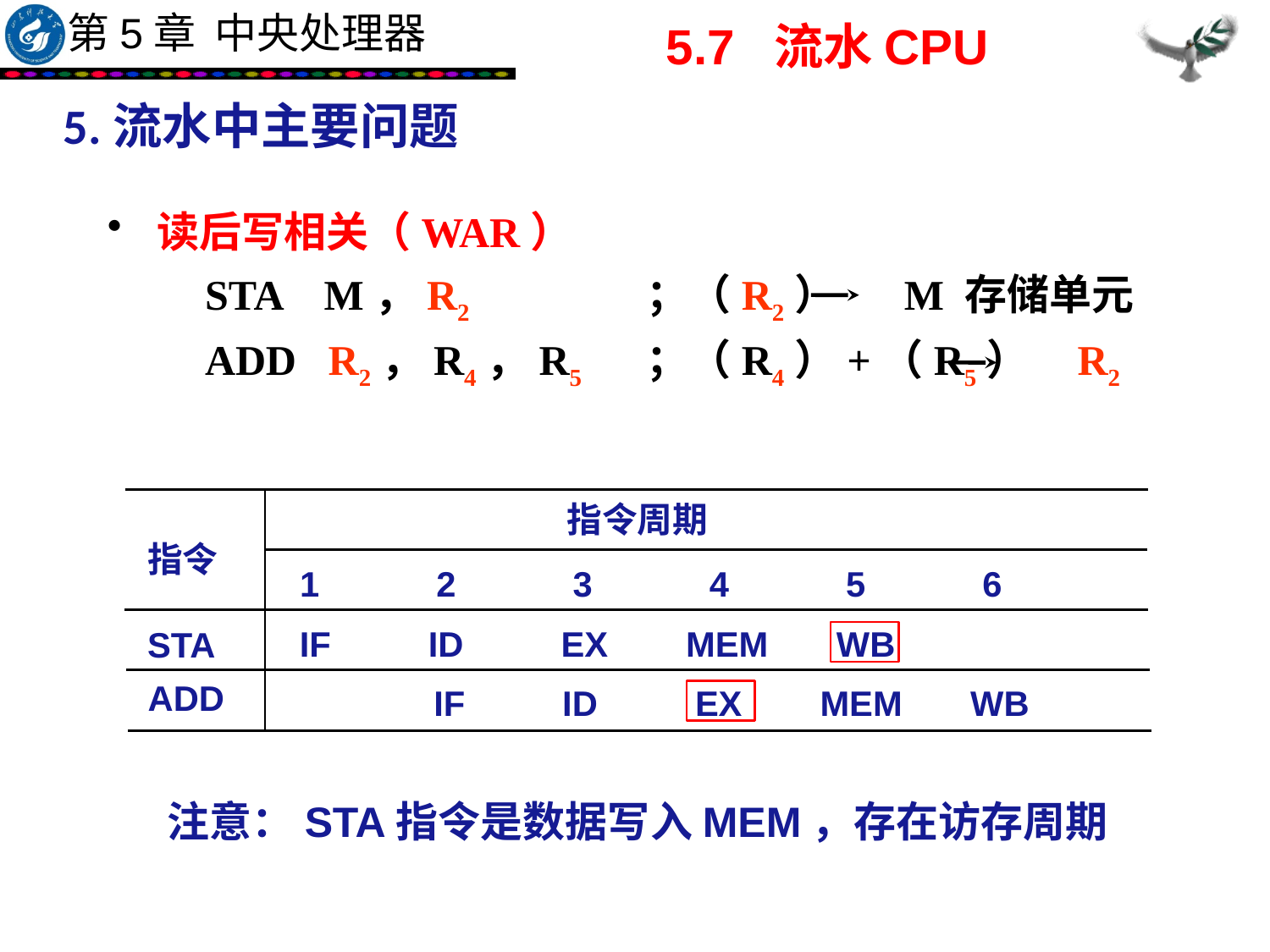

5.7  流水CPU
5.流水中主要问题
 读后写相关（WAR）
STA    M，R2
；（R2）      M 存储单元

ADD   R2，R4，R5
；（R4）+（R5）    R2

指令周期
指令
1            2            3            4            5            6
IF          ID          EX        MEM       WB
STA

ADD
IF          ID          EX        MEM       WB

注意：STA指令是数据写入MEM，存在访存周期